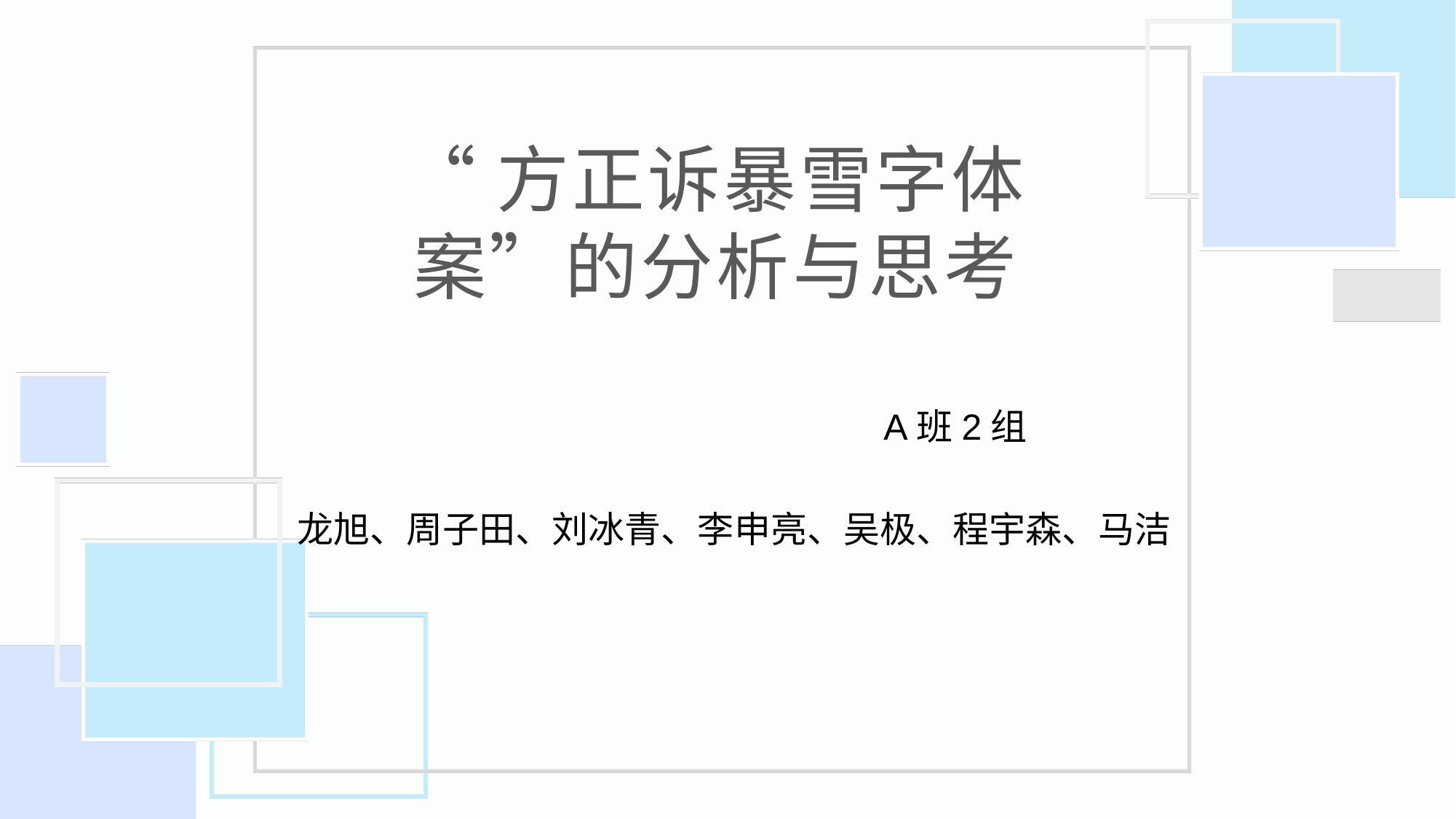

“方正诉暴雪字体案”的分析与思考
A班2组
龙旭、周子田、刘冰青、李申亮、吴极、程宇森、马洁